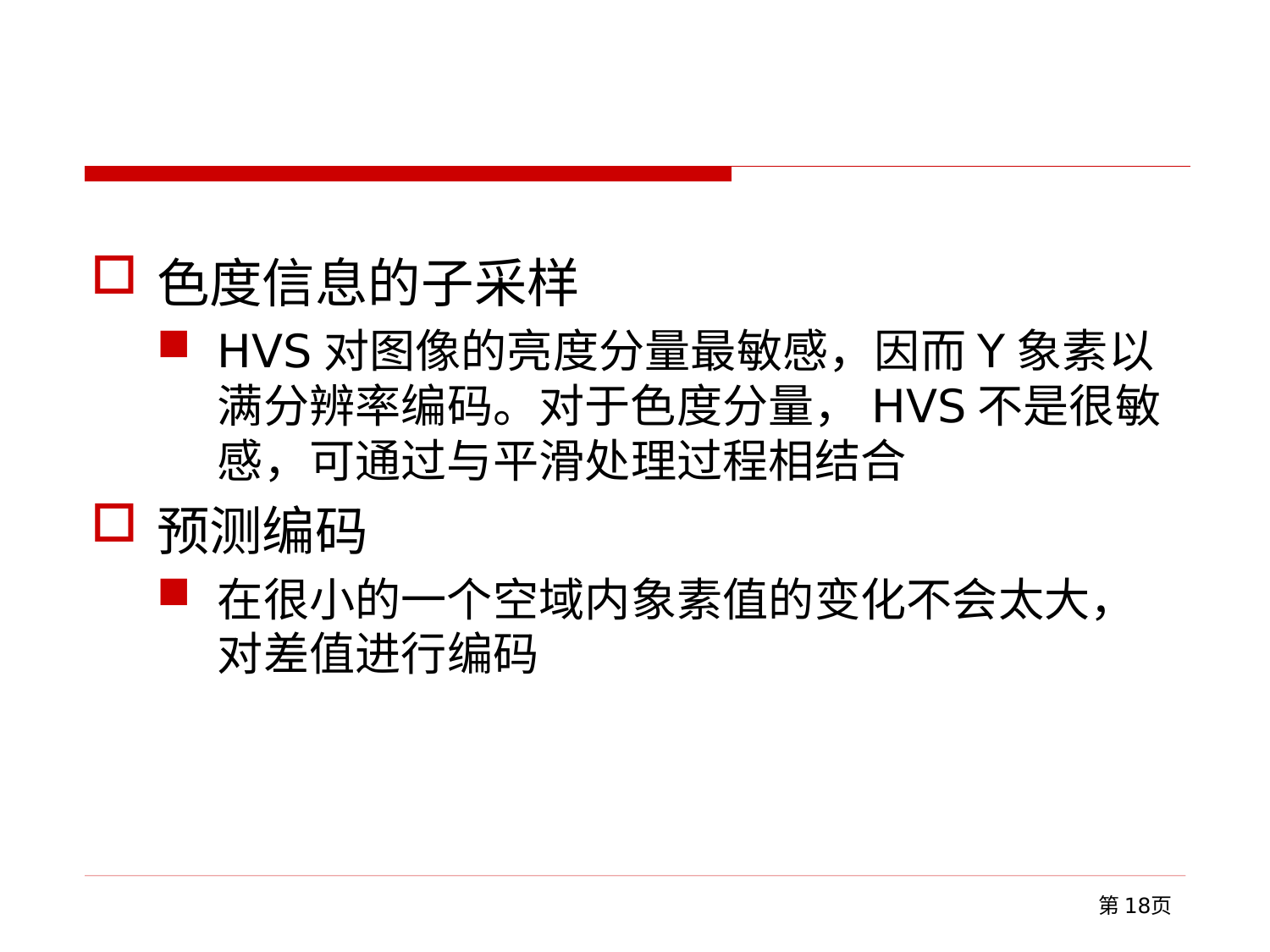

#
色度信息的子采样
HVS对图像的亮度分量最敏感，因而Y象素以满分辨率编码。对于色度分量，HVS不是很敏感，可通过与平滑处理过程相结合
预测编码
在很小的一个空域内象素值的变化不会太大，对差值进行编码
18